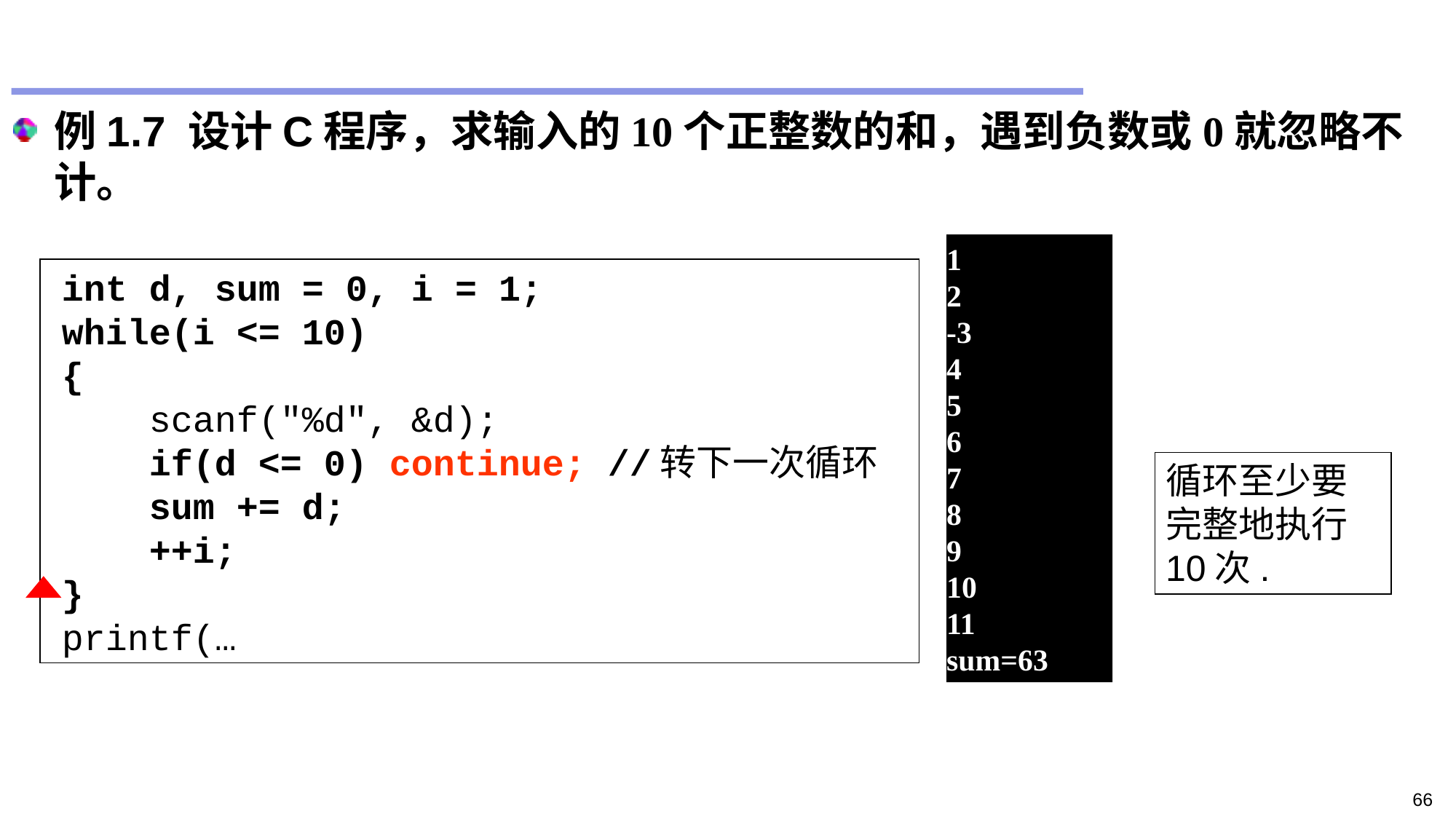

例1.7 设计C程序，求输入的10个正整数的和，遇到负数或0就忽略不计。

1
2
-3
4
5
6
7
8
9
10
11
sum=63
 int d, sum = 0, i = 1;
 while(i <= 10)
 {
	scanf("%d", &d);
	if(d <= 0) continue; //转下一次循环
	sum += d;
	++i;
 }
 printf(…
循环至少要完整地执行10次.

66